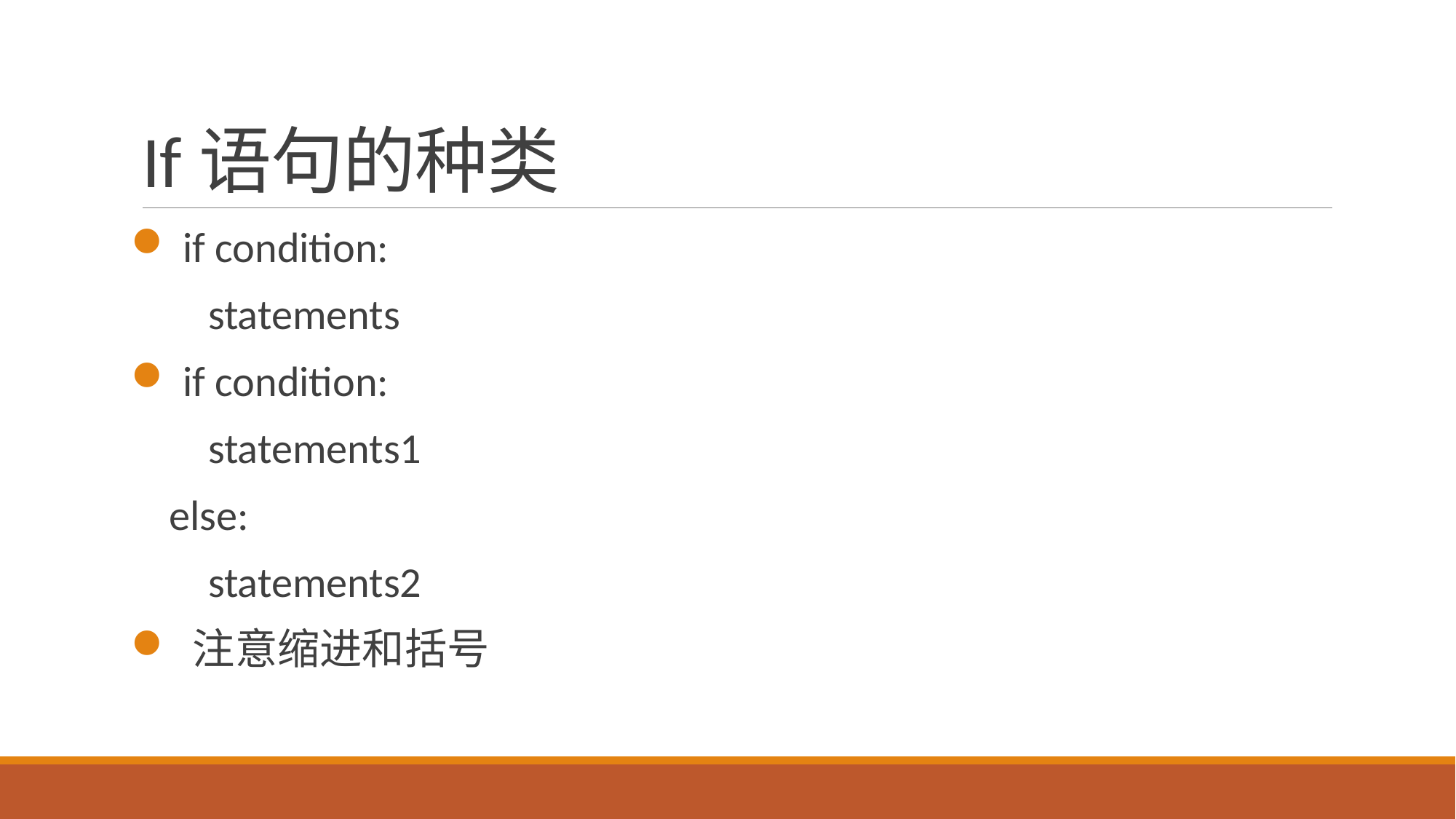

# If语句的种类
 if condition:
        statements
 if condition:
        statements1
    else:
        statements2
 注意缩进和括号